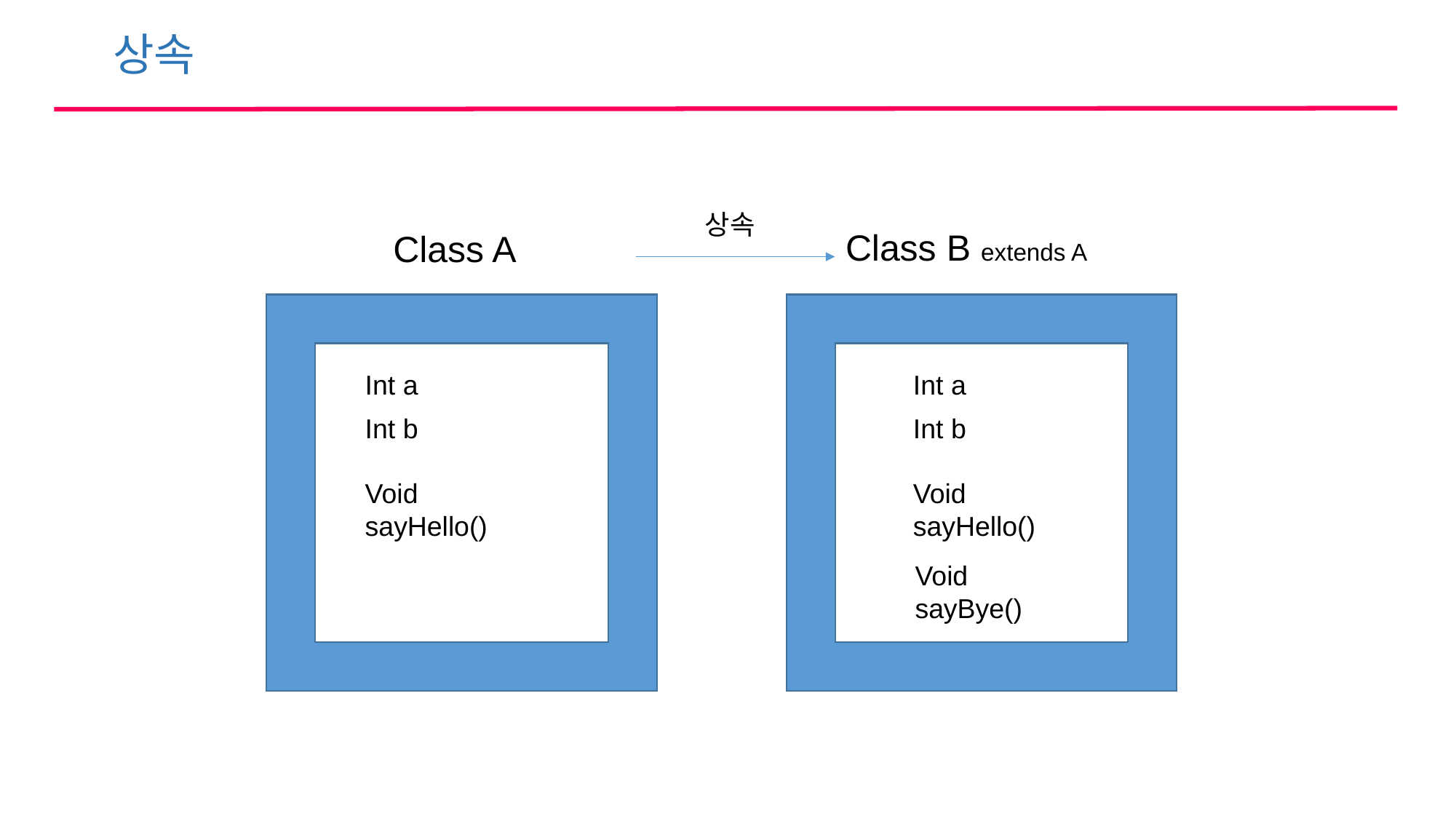

상속
상속
Class B extends A
Class A

Int a
Int a
Int b
Int b
Void sayHello()
Void sayHello()
Void sayBye()